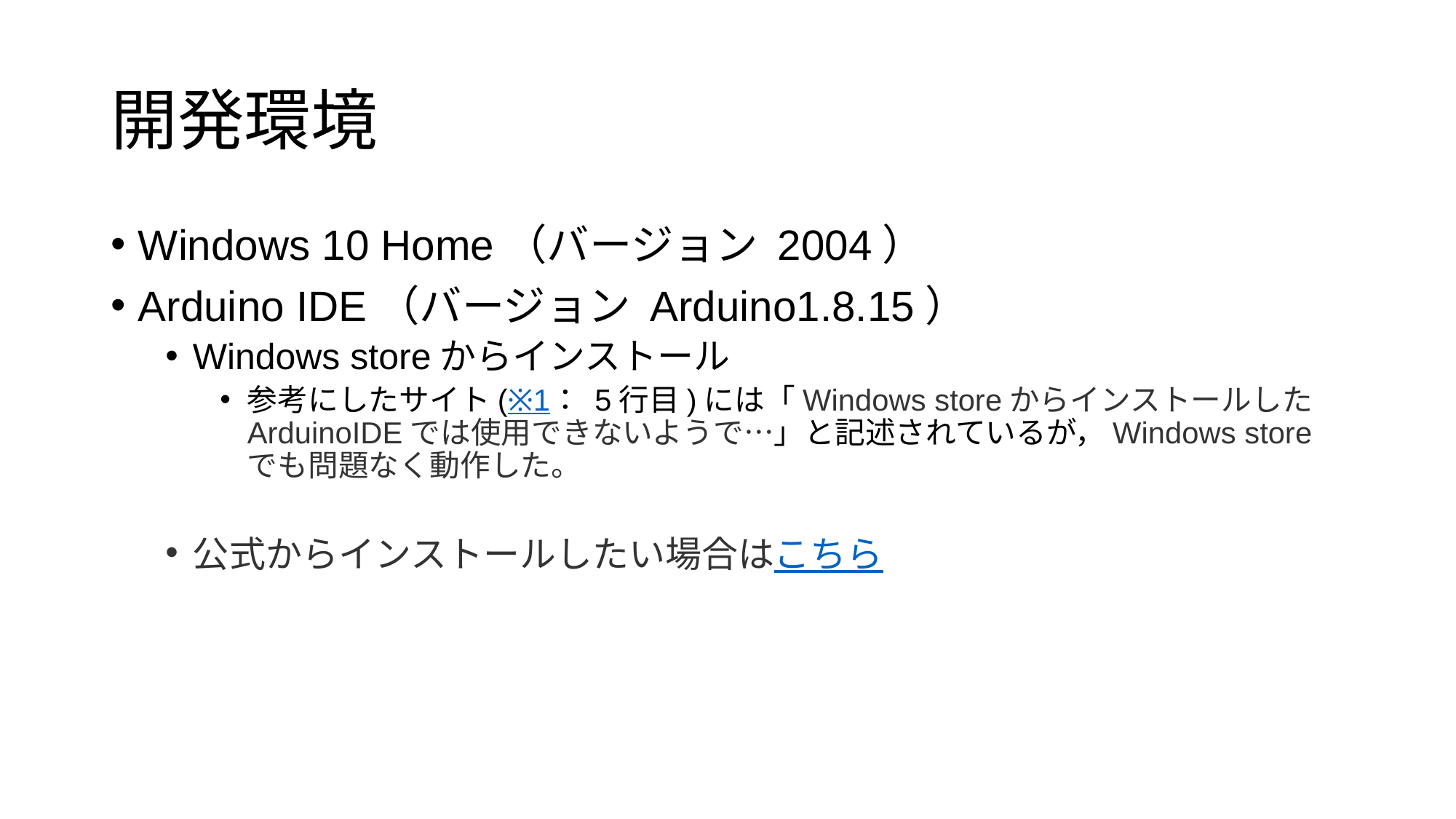

# 開発環境
Windows 10 Home（バージョン 2004）
Arduino IDE（バージョン Arduino1.8.15）
Windows storeからインストール
参考にしたサイト(※1： 5行目)には「Windows storeからインストールしたArduinoIDEでは使用できないようで…」と記述されているが，Windows storeでも問題なく動作した。

公式からインストールしたい場合はこちら